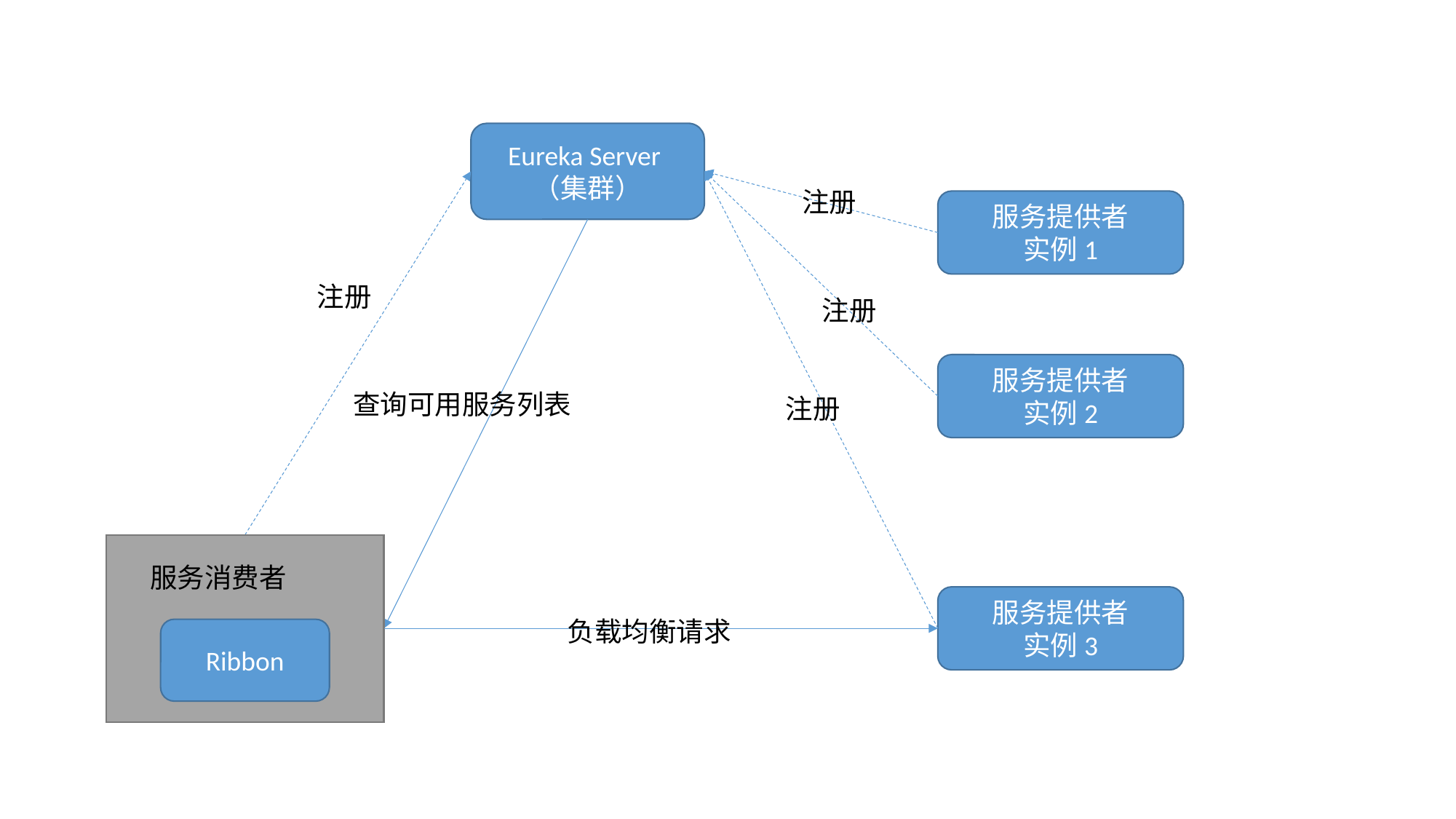

Eureka Server（集群）
注册
服务提供者
实例1
注册
注册
服务提供者
实例2
查询可用服务列表
注册

服务消费者
服务提供者
实例3
负载均衡请求
Ribbon